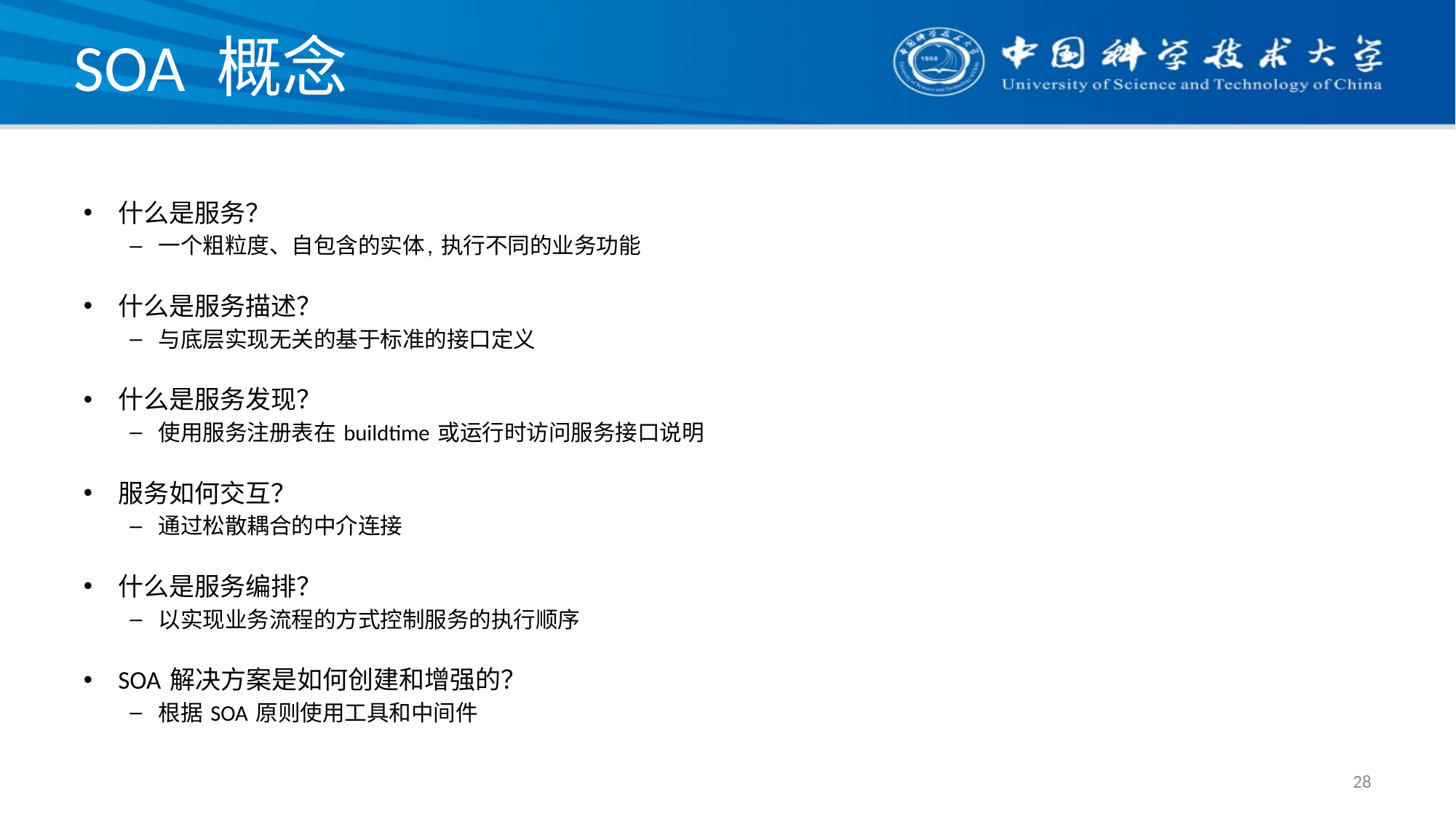

# SOA 概念
什么是服务？
一个粗粒度、自包含的实体, 执行不同的业务功能
什么是服务描述？
与底层实现无关的基于标准的接口定义
什么是服务发现？
使用服务注册表在 buildtime 或运行时访问服务接口说明
服务如何交互？
通过松散耦合的中介连接
什么是服务编排？
以实现业务流程的方式控制服务的执行顺序
SOA 解决方案是如何创建和增强的？
根据 SOA 原则使用工具和中间件

28